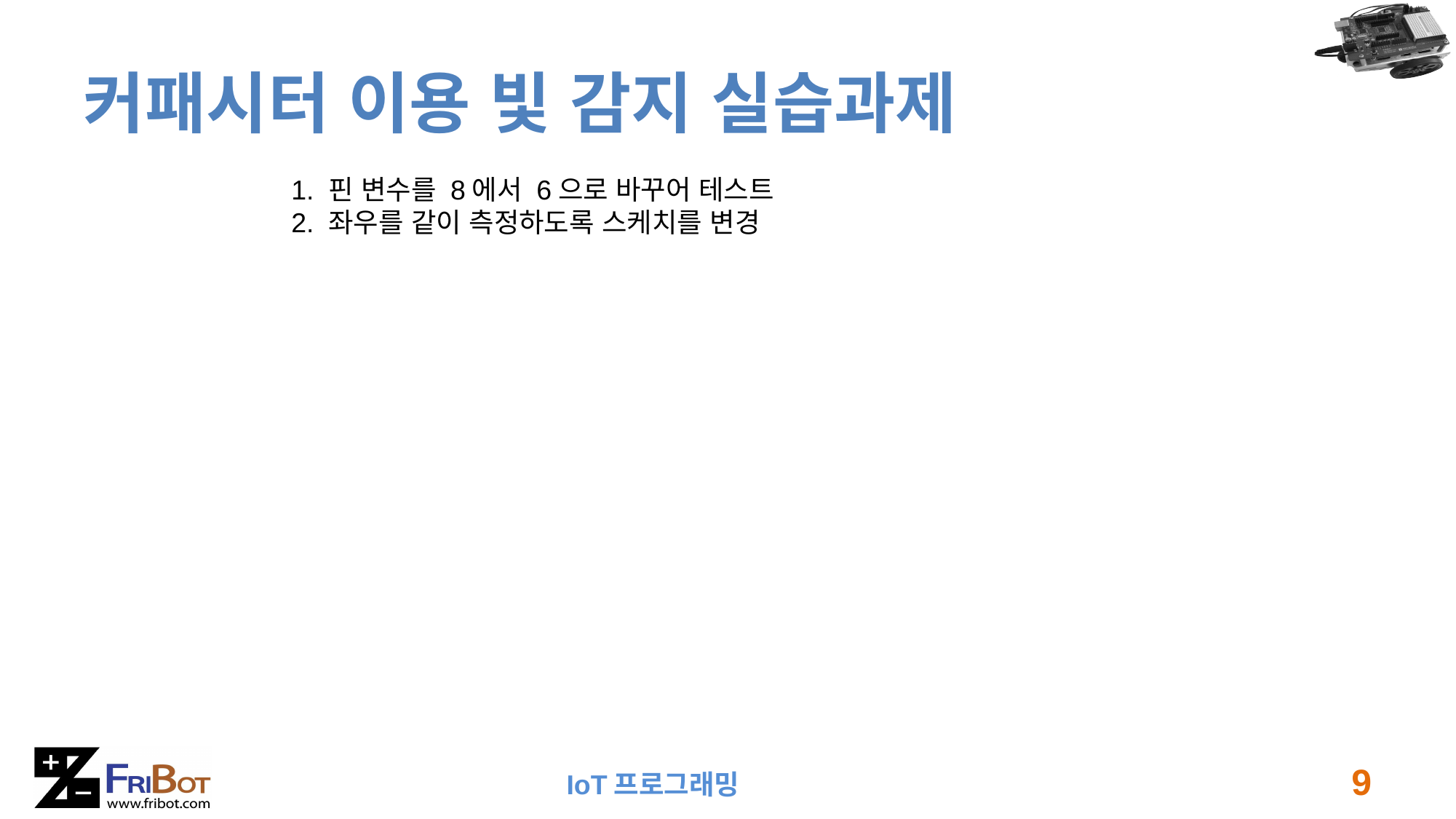

# 커패시터 이용 빛 감지 실습과제

1. 핀 변수를 8에서 6으로 바꾸어 테스트
2. 좌우를 같이 측정하도록 스케치를 변경
9